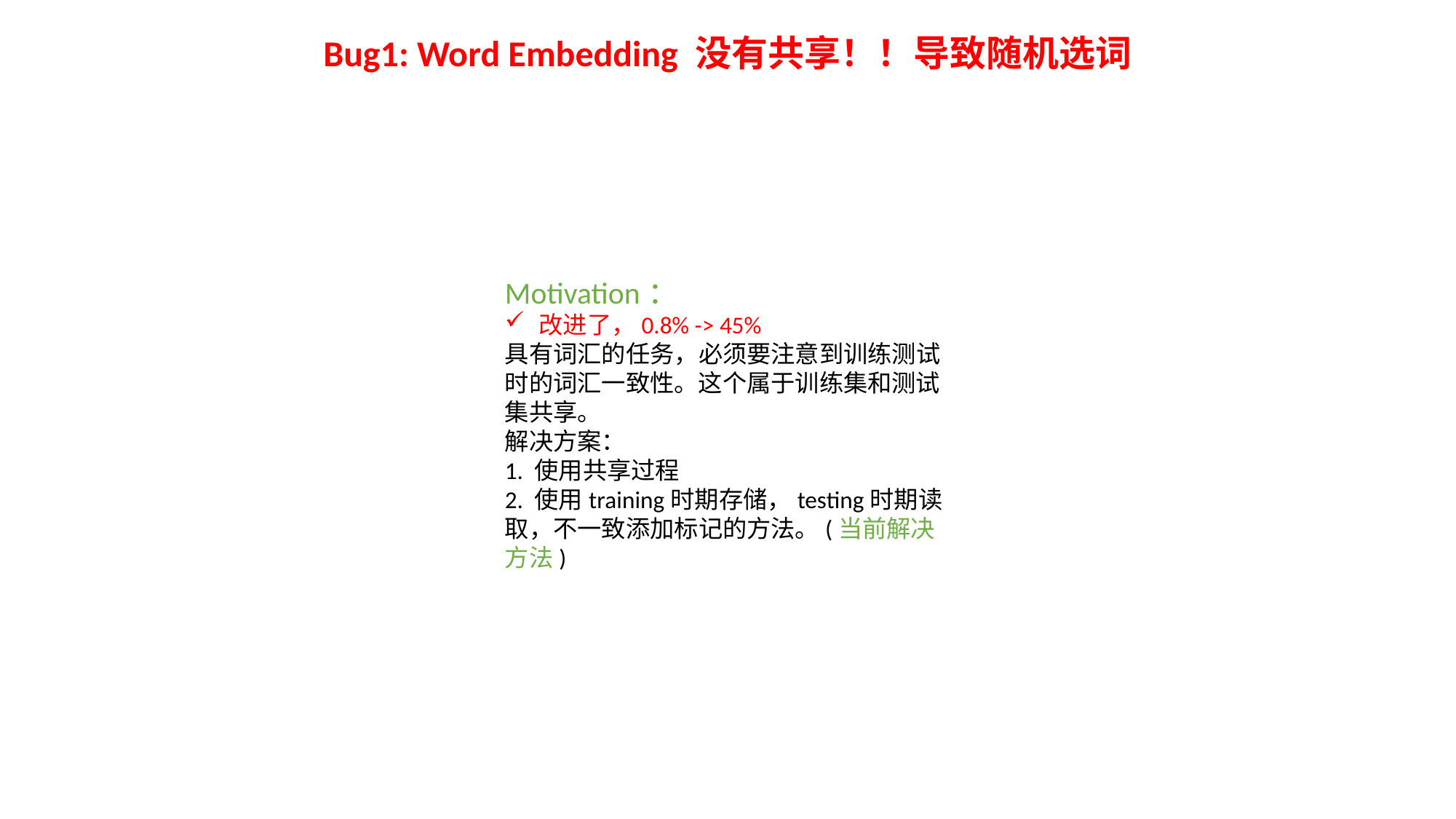

Bug1: Word Embedding 没有共享！！导致随机选词
Motivation：
改进了，0.8% -> 45%
具有词汇的任务，必须要注意到训练测试时的词汇一致性。这个属于训练集和测试集共享。
解决方案：
1. 使用共享过程
2. 使用training时期存储，testing时期读取，不一致添加标记的方法。(当前解决方法)